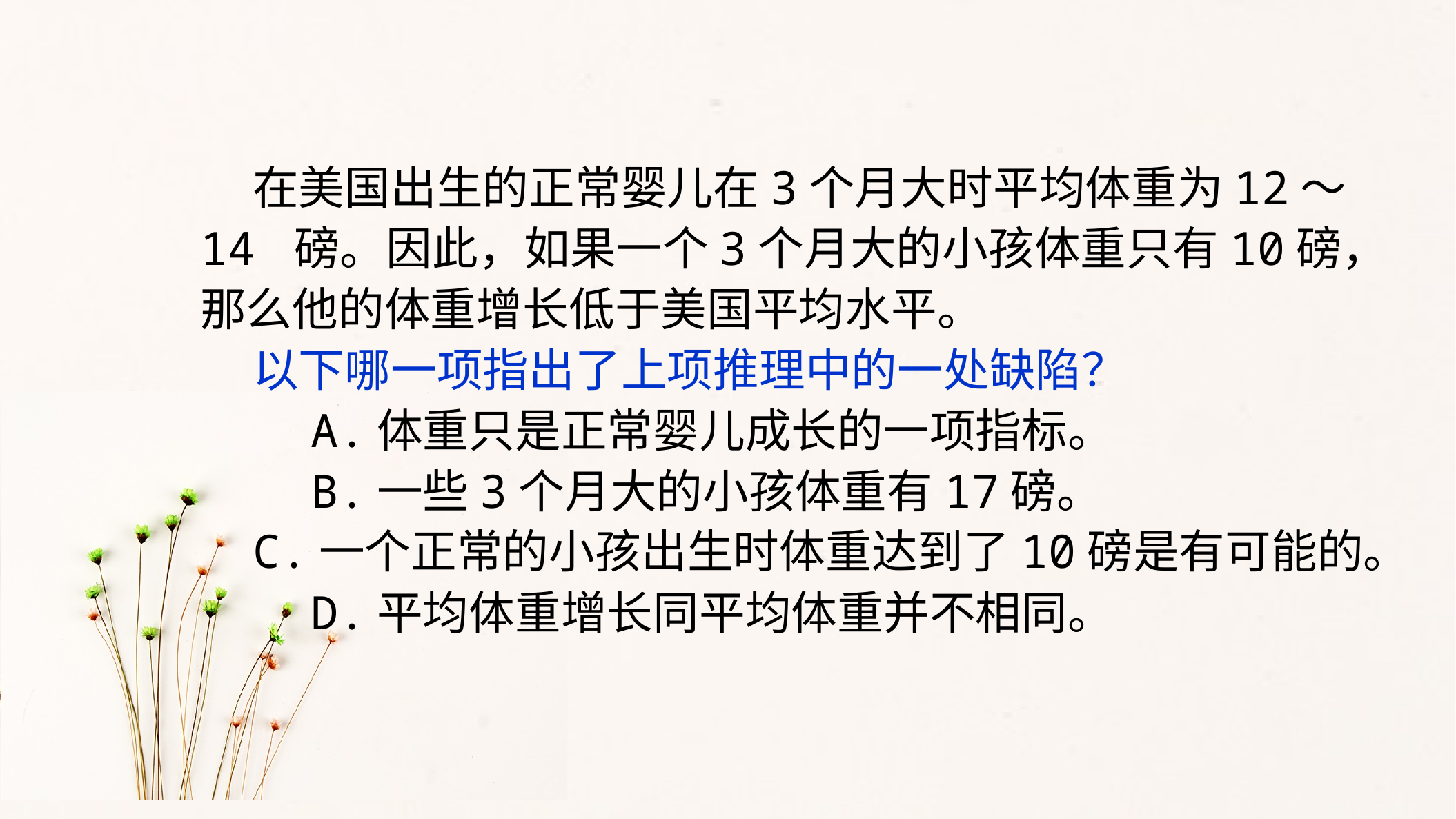

在美国出生的正常婴儿在3个月大时平均体重为12～14 磅。因此，如果一个3个月大的小孩体重只有10磅，那么他的体重增长低于美国平均水平。
    以下哪一项指出了上项推理中的一处缺陷？
    A.体重只是正常婴儿成长的一项指标。
    B.一些3个月大的小孩体重有17磅。
    C.一个正常的小孩出生时体重达到了10磅是有可能的。
    D.平均体重增长同平均体重并不相同。